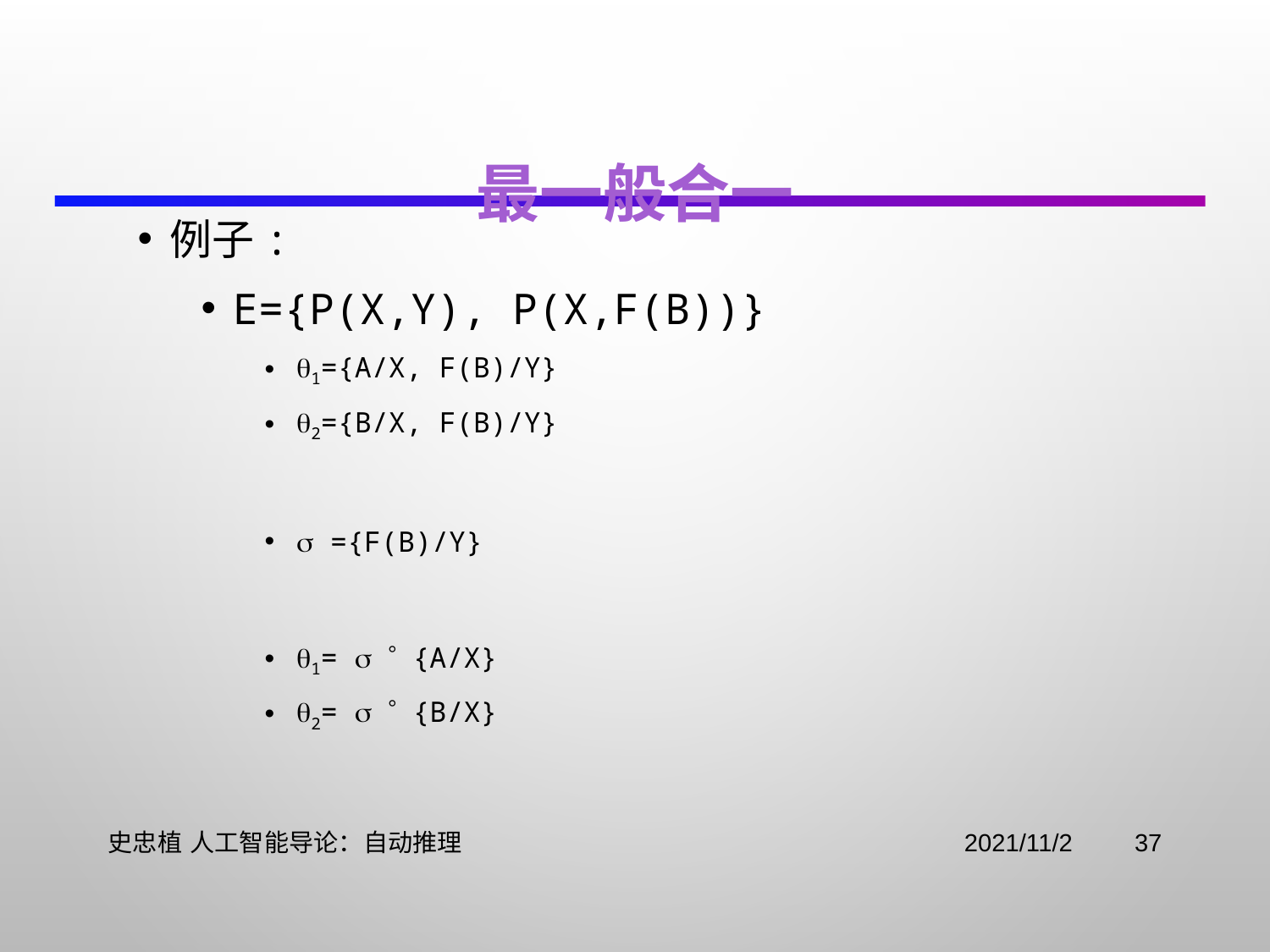

# 最一般合一
例子:
E={P(x,y), P(x,f(b))}
θ1={a/x, f(b)/y}
θ2={b/x, f(b)/y}

σ ={f(b)/y}

θ1= σ ° {a/x}
θ2= σ ° {b/x}
史忠植 人工智能导论：自动推理
2021/11/2
37